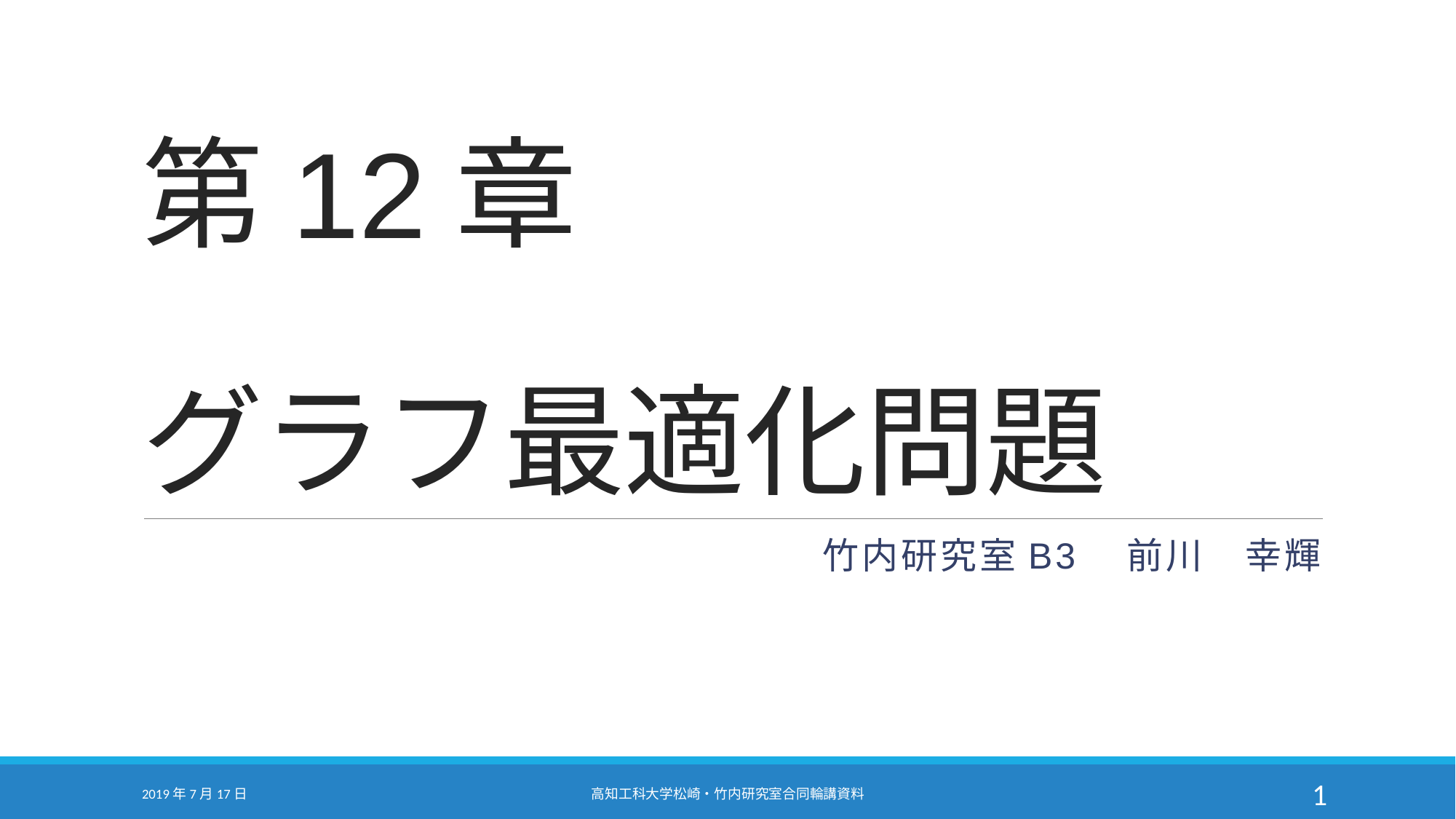

# 第12章 グラフ最適化問題
竹内研究室B3　前川　幸輝
2019年7月17日
高知工科大学松崎・竹内研究室合同輪講資料
1